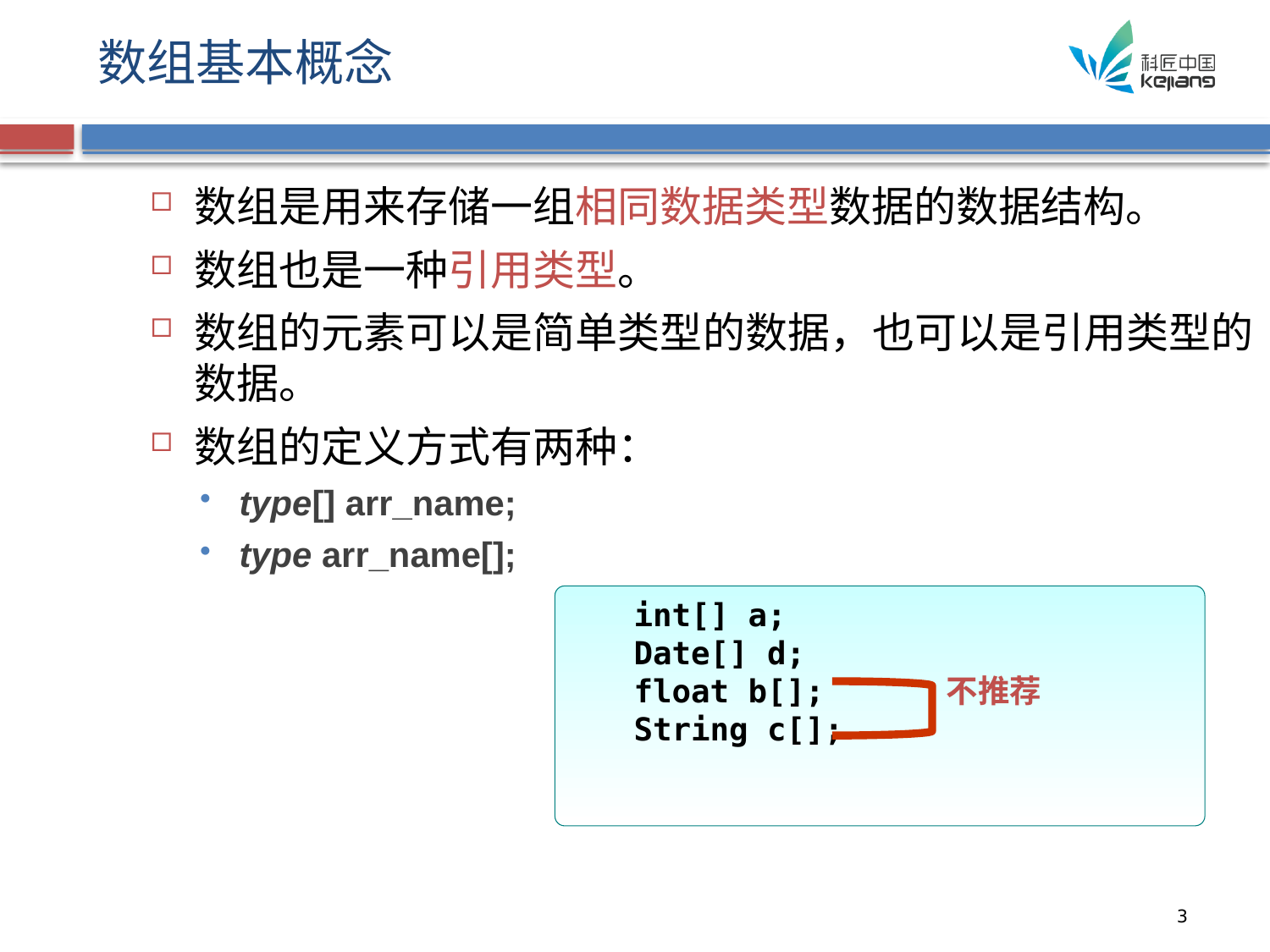

# 数组基本概念
数组是用来存储一组相同数据类型数据的数据结构。
数组也是一种引用类型。
数组的元素可以是简单类型的数据，也可以是引用类型的数据。
数组的定义方式有两种：
type[] arr_name;
type arr_name[];

int[] a;
Date[] d;
float b[];      不推荐
String c[];

3